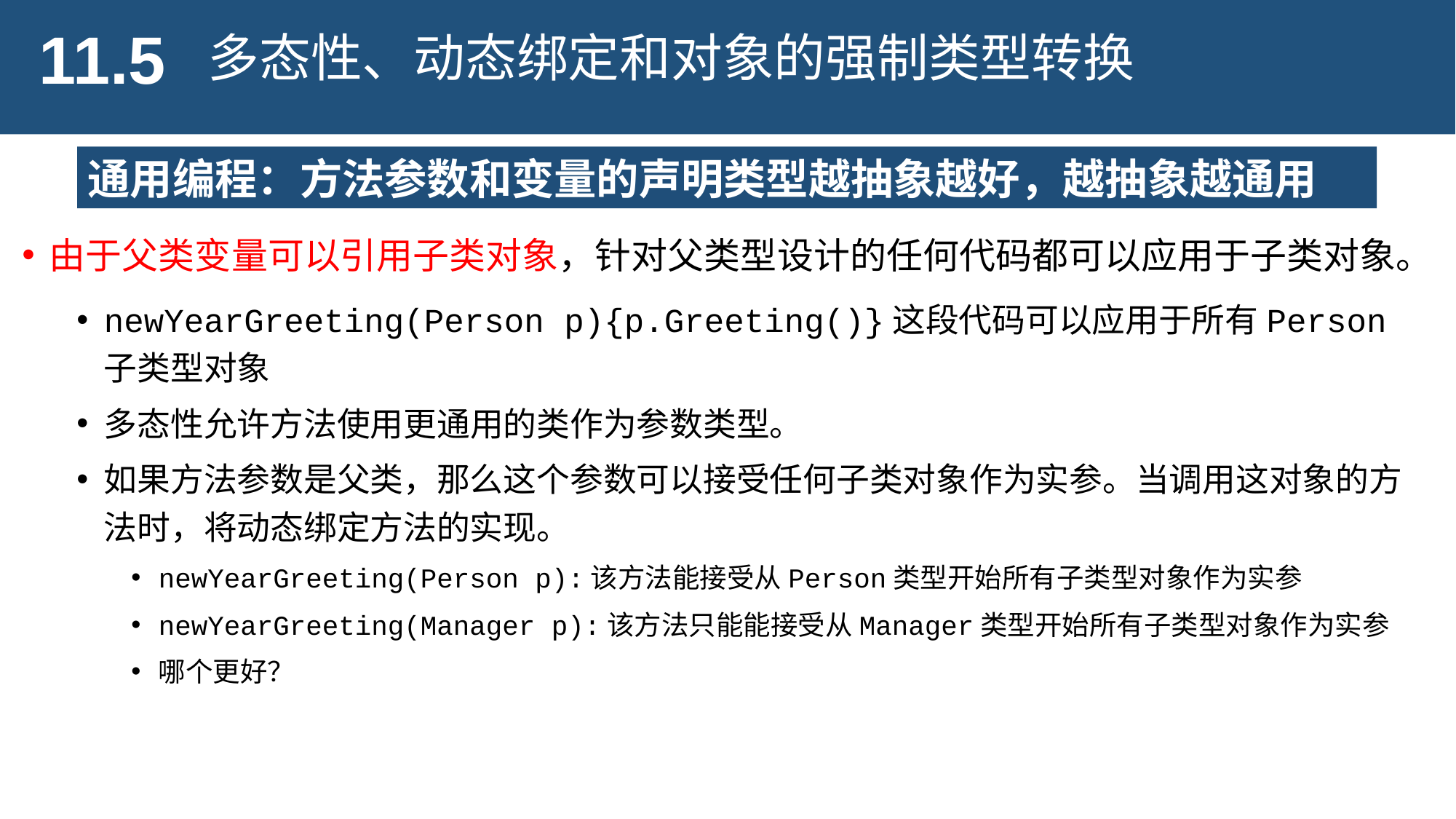

11.5
多态性、动态绑定和对象的强制类型转换
通用编程：方法参数和变量的声明类型越抽象越好，越抽象越通用
由于父类变量可以引用子类对象，针对父类型设计的任何代码都可以应用于子类对象。
newYearGreeting(Person p){p.Greeting()}这段代码可以应用于所有Person子类型对象
多态性允许方法使用更通用的类作为参数类型。
如果方法参数是父类，那么这个参数可以接受任何子类对象作为实参。当调用这对象的方法时，将动态绑定方法的实现。
newYearGreeting(Person p):该方法能接受从Person类型开始所有子类型对象作为实参
newYearGreeting(Manager p):该方法只能能接受从Manager类型开始所有子类型对象作为实参
哪个更好？